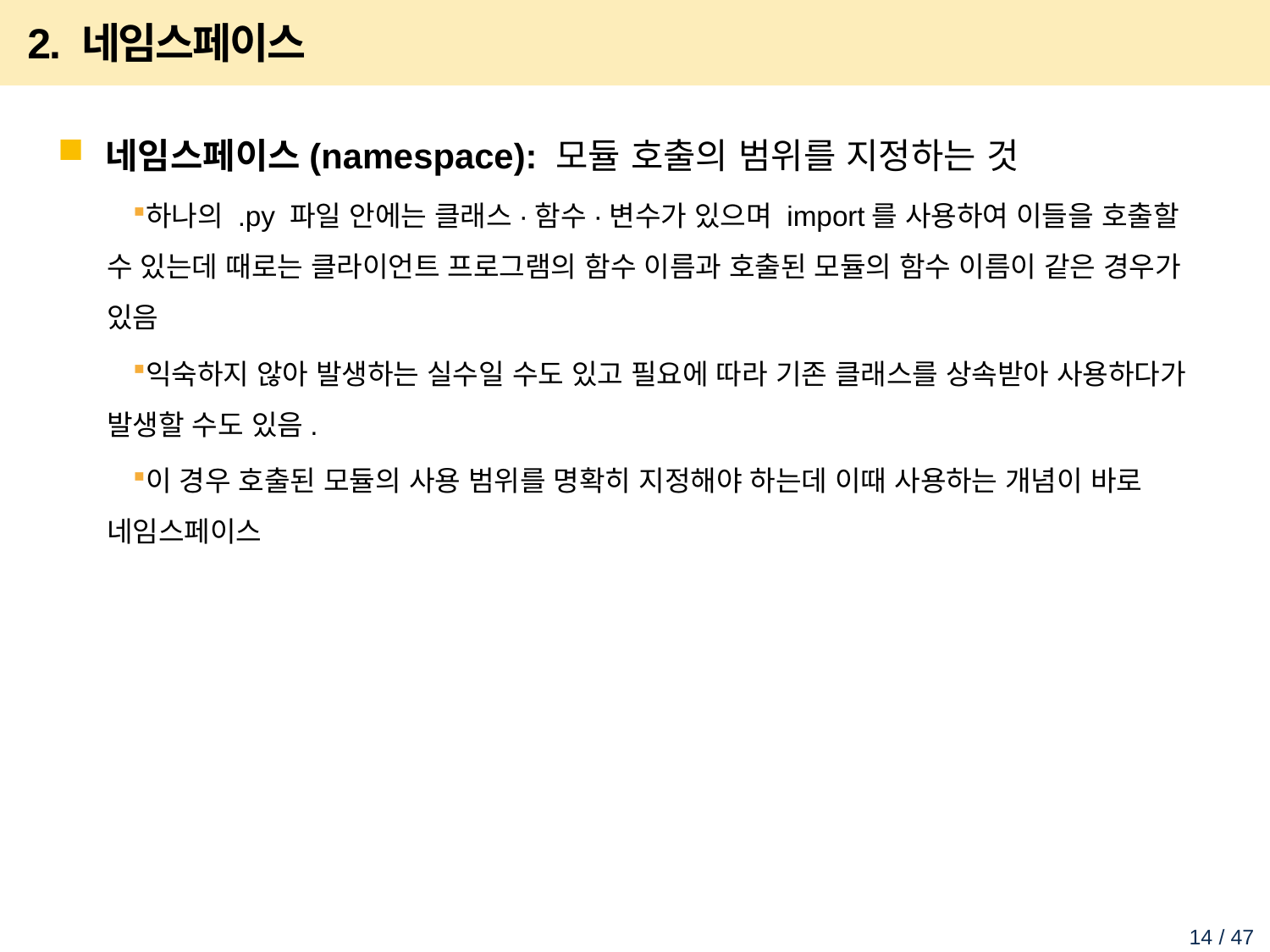

# 2. 네임스페이스
네임스페이스(namespace): 모듈 호출의 범위를 지정하는 것
하나의 .py 파일 안에는 클래스·함수·변수가 있으며 import를 사용하여 이들을 호출할 수 있는데 때로는 클라이언트 프로그램의 함수 이름과 호출된 모듈의 함수 이름이 같은 경우가 있음
익숙하지 않아 발생하는 실수일 수도 있고 필요에 따라 기존 클래스를 상속받아 사용하다가 발생할 수도 있음.
이 경우 호출된 모듈의 사용 범위를 명확히 지정해야 하는데 이때 사용하는 개념이 바로 네임스페이스